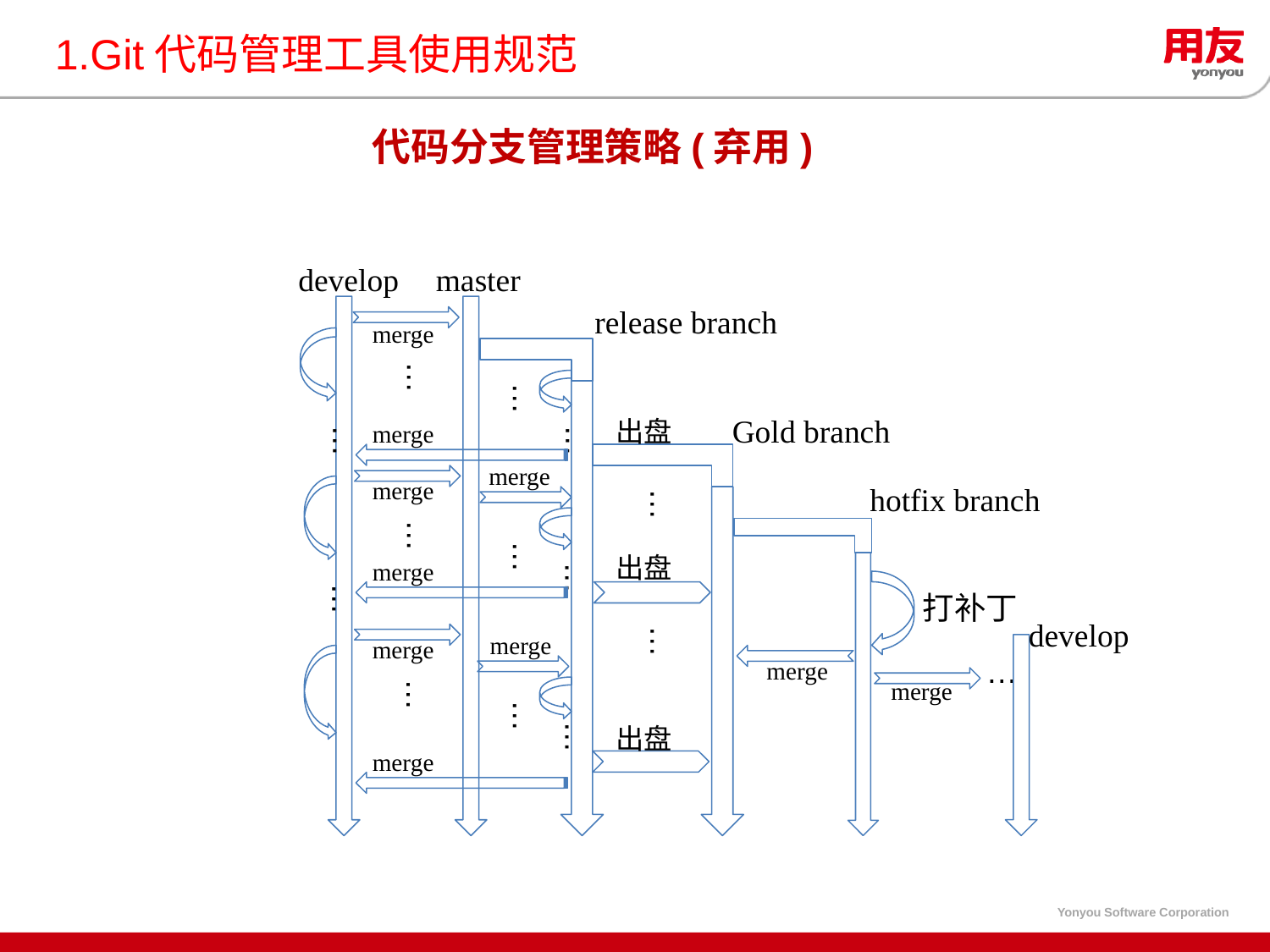

# 1.Git代码管理工具使用规范
代码分支管理策略(弃用)
develop
master

release branch

merge

…
…

Gold branch
出盘
merge
…
…

merge

merge
hotfix branch

…

…

…
出盘
merge
…

…

打补丁
develop
…

merge
merge

…
merge

…

merge

…
…
出盘
merge